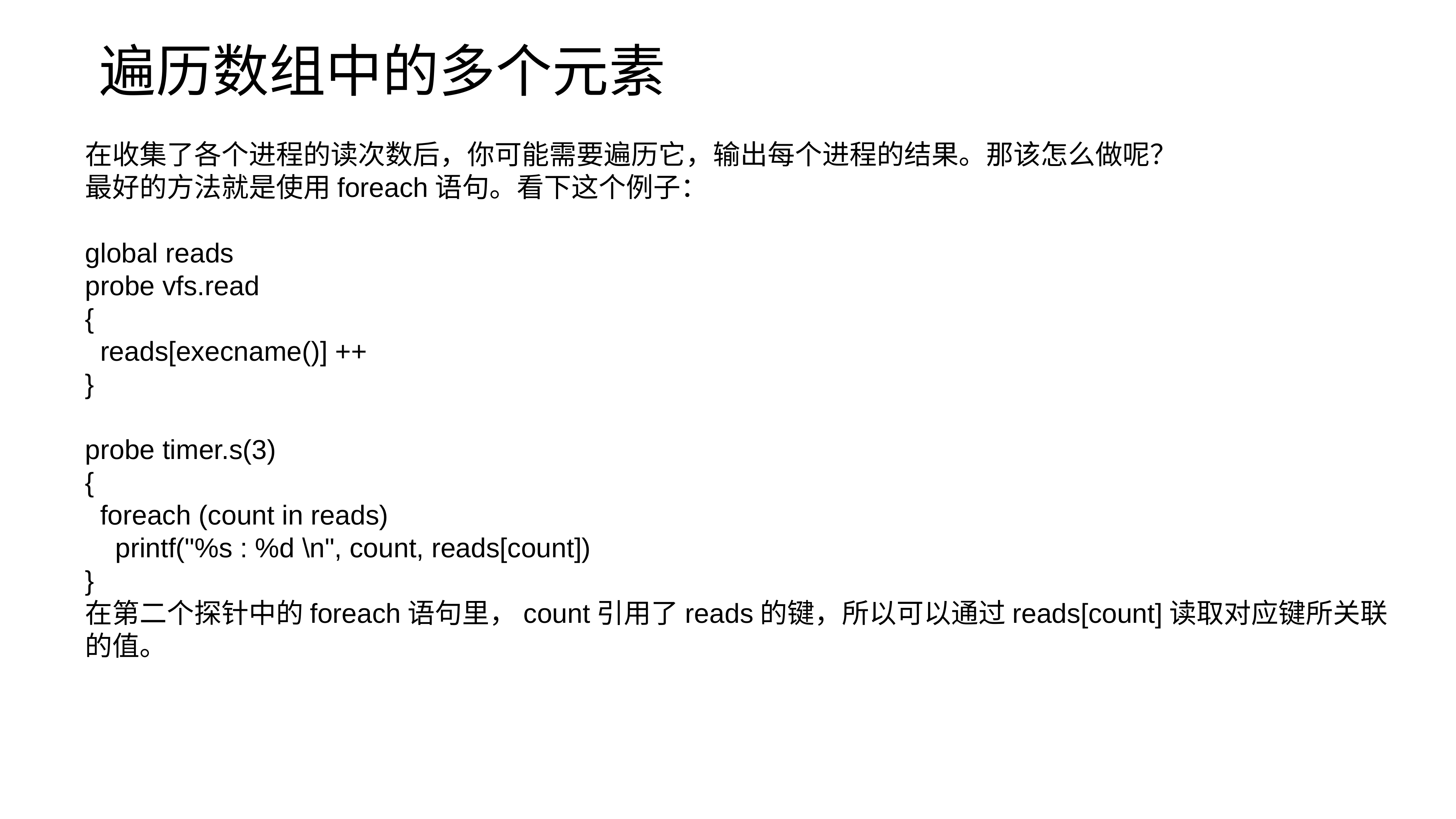

遍历数组中的多个元素
在收集了各个进程的读次数后，你可能需要遍历它，输出每个进程的结果。那该怎么做呢？
最好的方法就是使用foreach语句。看下这个例子：

global reads
probe vfs.read
{
  reads[execname()] ++
}

probe timer.s(3)
{
  foreach (count in reads)
    printf("%s : %d \n", count, reads[count])
}
在第二个探针中的foreach语句里，count引用了reads的键，所以可以通过reads[count]读取对应键所关联的值。